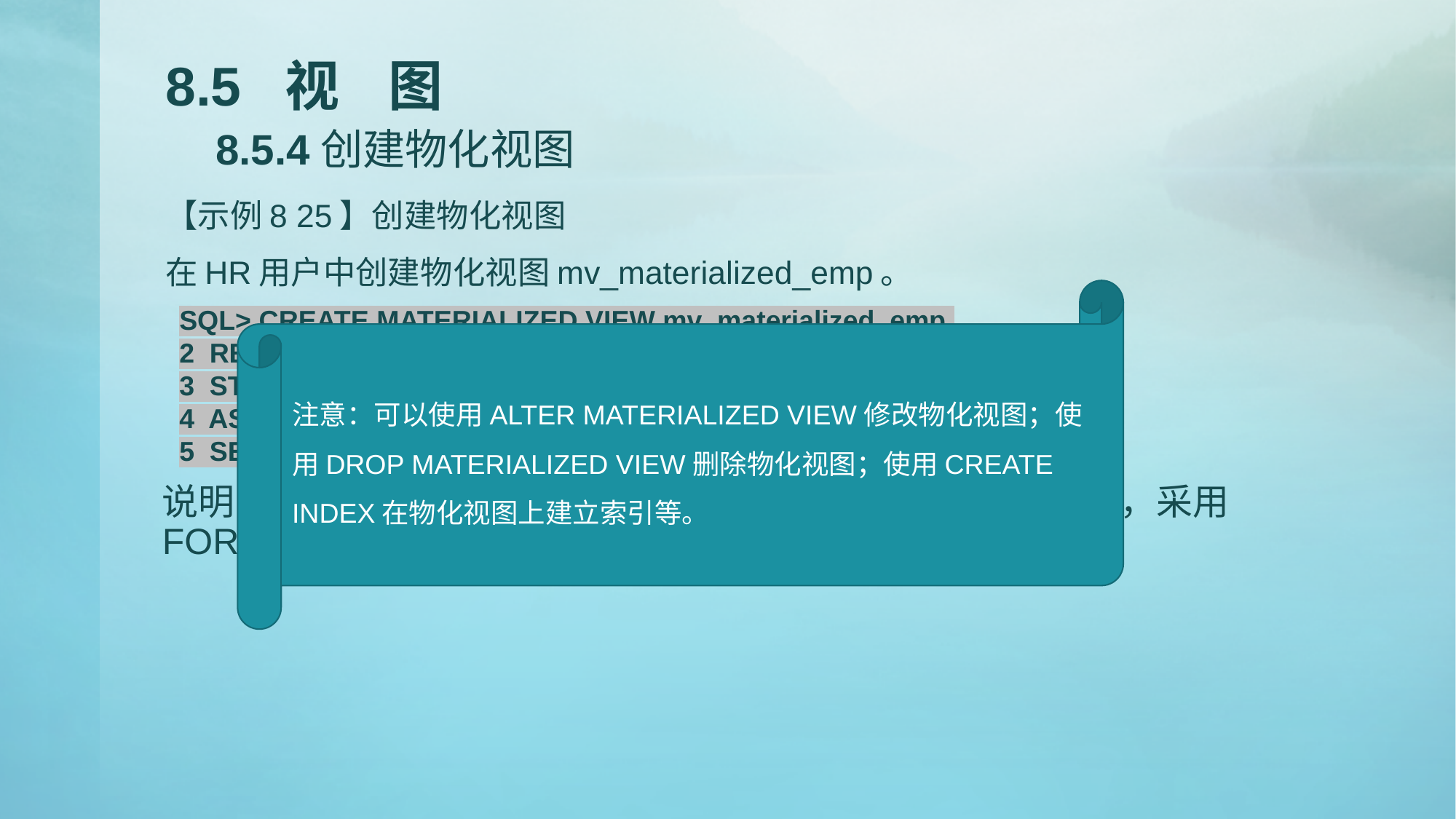

# 8.5  视    图 8.5.4创建物化视图
【示例8 25】创建物化视图
在HR用户中创建物化视图mv_materialized_emp。
注意：可以使用ALTER MATERIALIZED VIEW修改物化视图；使用DROP MATERIALIZED VIEW删除物化视图；使用CREATE INDEX在物化视图上建立索引等。
SQL> CREATE MATERIALIZED VIEW mv_materialized_emp
2  REFRESH FORCE ON DEMAND
3  START WITH SYSDATE Next SYSDATE+1
4  AS
5  SELECT * FROM employees;
说明：上面创建的物化视图相当于employees表的一个副本，采用FORCE方式每天刷新一次数据。